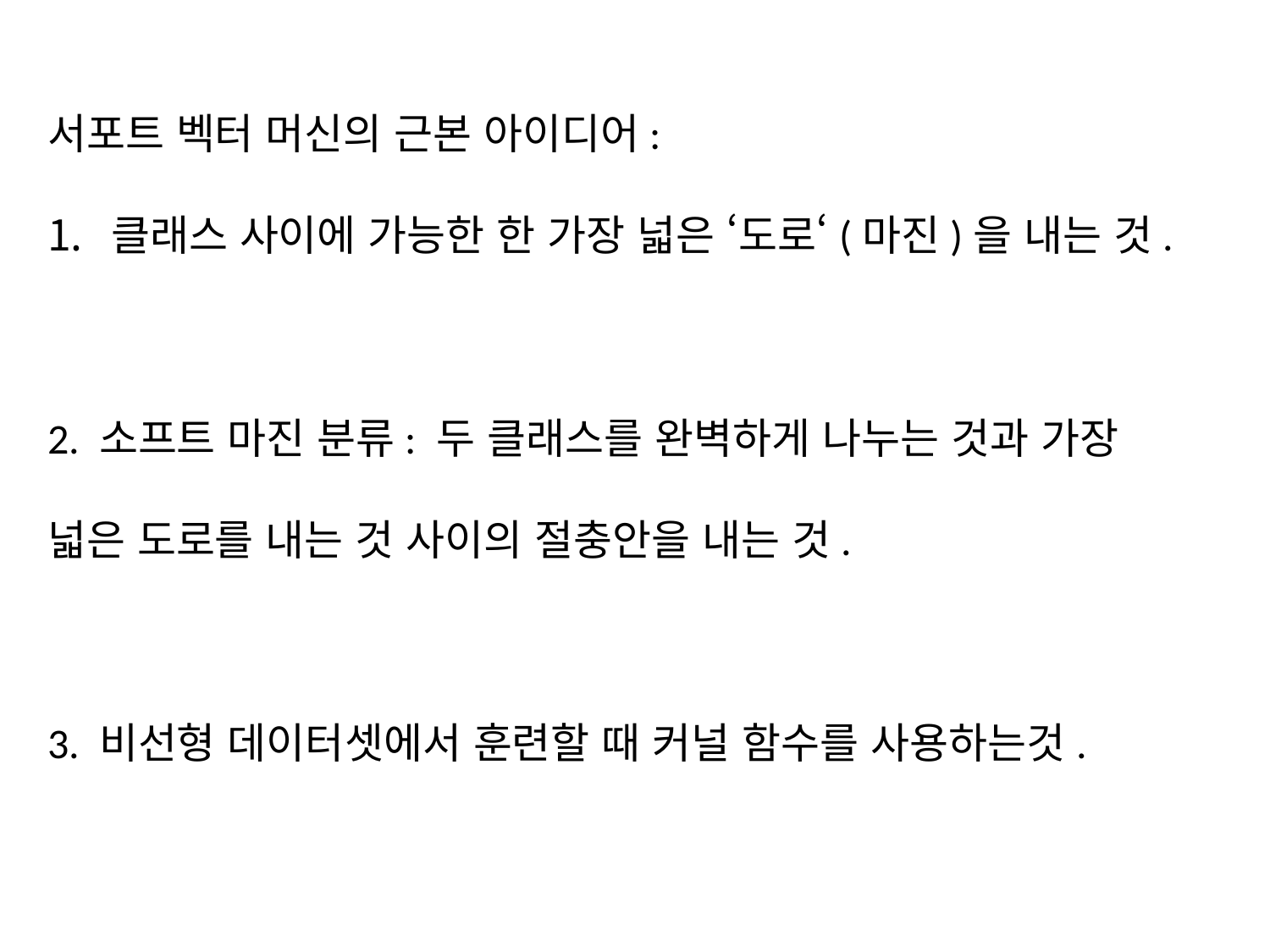

서포트 벡터 머신의 근본 아이디어:
클래스 사이에 가능한 한 가장 넓은 ‘도로‘(마진)을 내는 것.

2. 소프트 마진 분류: 두 클래스를 완벽하게 나누는 것과 가장 넓은 도로를 내는 것 사이의 절충안을 내는 것.

3. 비선형 데이터셋에서 훈련할 때 커널 함수를 사용하는것.